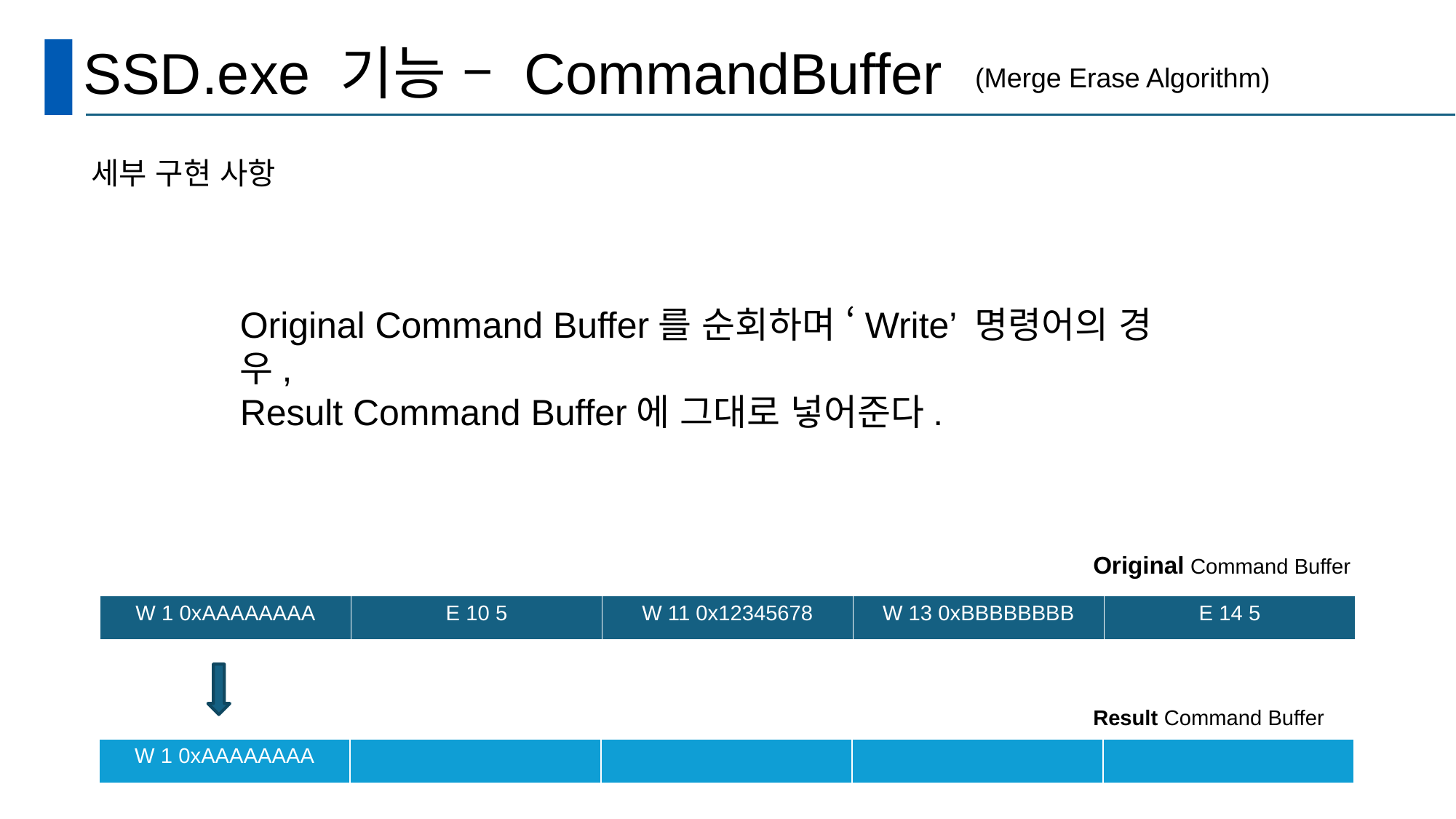

# SSD.exe 기능 – CommandBuffer
(Merge Erase Algorithm)
세부 구현 사항
Original Command Buffer를 순회하며 ‘Write’ 명령어의 경우,
Result Command Buffer에 그대로 넣어준다.
Original Command Buffer
| W 1 0xAAAAAAAA | E 10 5 | W 11 0x12345678 | W 13 0xBBBBBBBB | E 14 5 |
| --- | --- | --- | --- | --- |

Result Command Buffer
| W 1 0xAAAAAAAA |  |  |  |  |
| --- | --- | --- | --- | --- |